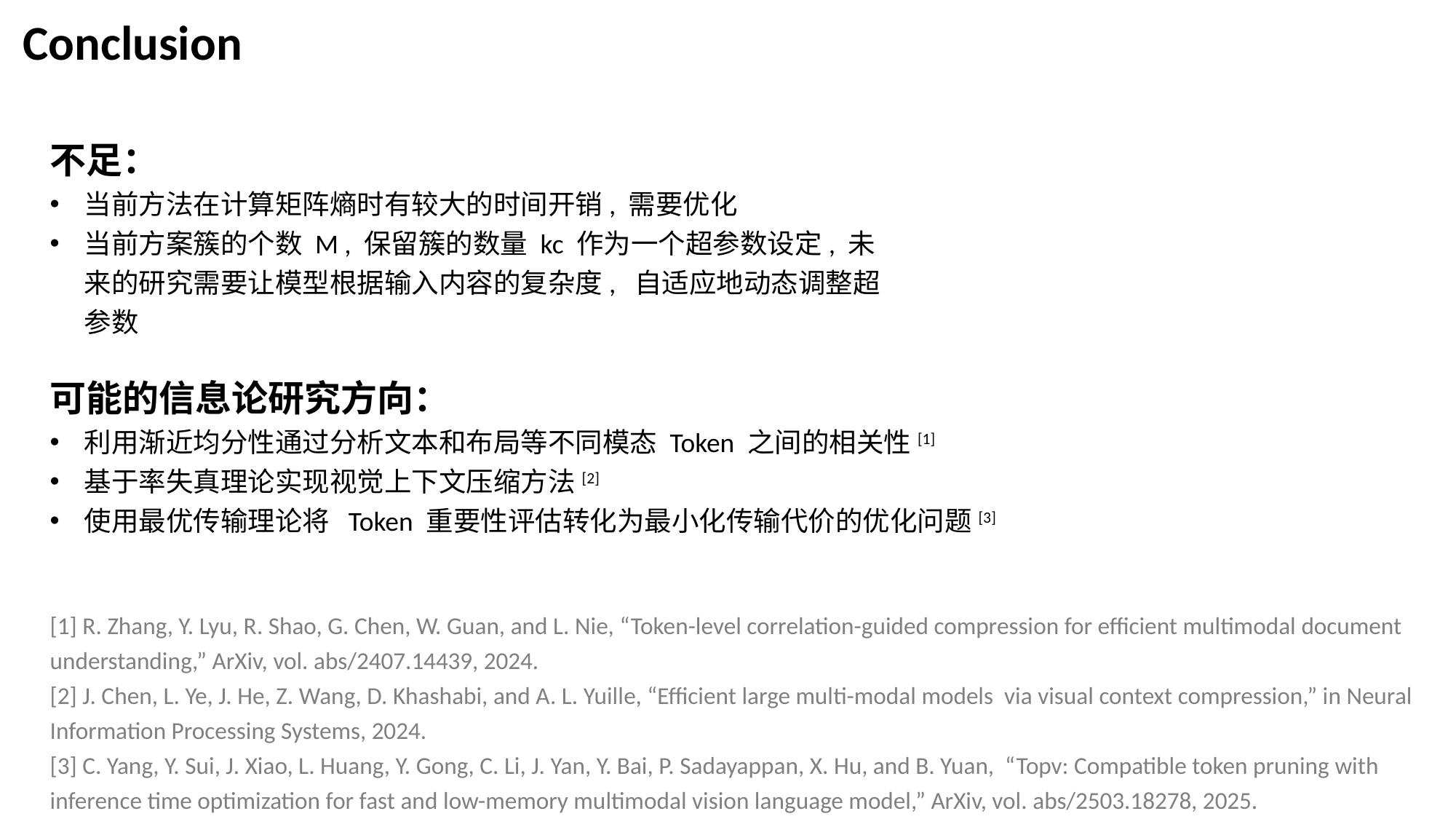

Conclusion
不足：
当前方法在计算矩阵熵时有较大的时间开销, 需要优化
当前方案簇的个数 M , 保留簇的数量 kc 作为一个超参数设定, 未来的研究需要让模型根据输入内容的复杂度,  自适应地动态调整超参数
可能的信息论研究方向：
利用渐近均分性通过分析文本和布局等不同模态 Token 之间的相关性[1]
基于率失真理论实现视觉上下文压缩方法[2]
使用最优传输理论将  Token 重要性评估转化为最小化传输代价的优化问题[3]
[1] R. Zhang, Y. Lyu, R. Shao, G. Chen, W. Guan, and L. Nie, “Token-level correlation-guided compression for efficient multimodal document understanding,” ArXiv, vol. abs/2407.14439, 2024.
[2] J. Chen, L. Ye, J. He, Z. Wang, D. Khashabi, and A. L. Yuille, “Efficient large multi-modal models  via visual context compression,” in Neural Information Processing Systems, 2024.
[3] C. Yang, Y. Sui, J. Xiao, L. Huang, Y. Gong, C. Li, J. Yan, Y. Bai, P. Sadayappan, X. Hu, and B. Yuan,  “Topv: Compatible token pruning with inference time optimization for fast and low-memory multimodal vision language model,” ArXiv, vol. abs/2503.18278, 2025.